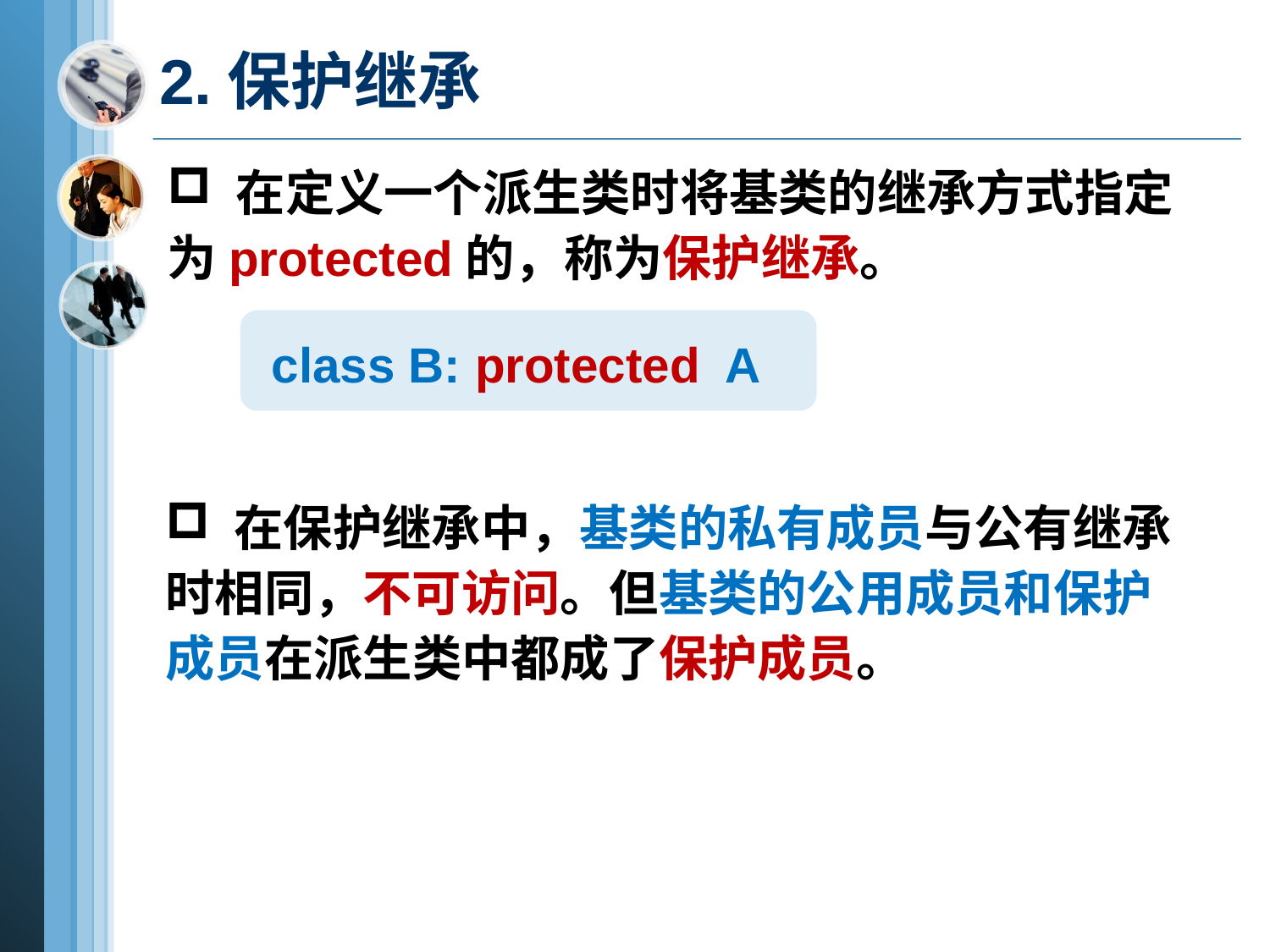

# 2.保护继承
 在定义一个派生类时将基类的继承方式指定为protected的，称为保护继承。
 class B: protected  A
 在保护继承中，基类的私有成员与公有继承时相同，不可访问。但基类的公用成员和保护成员在派生类中都成了保护成员。